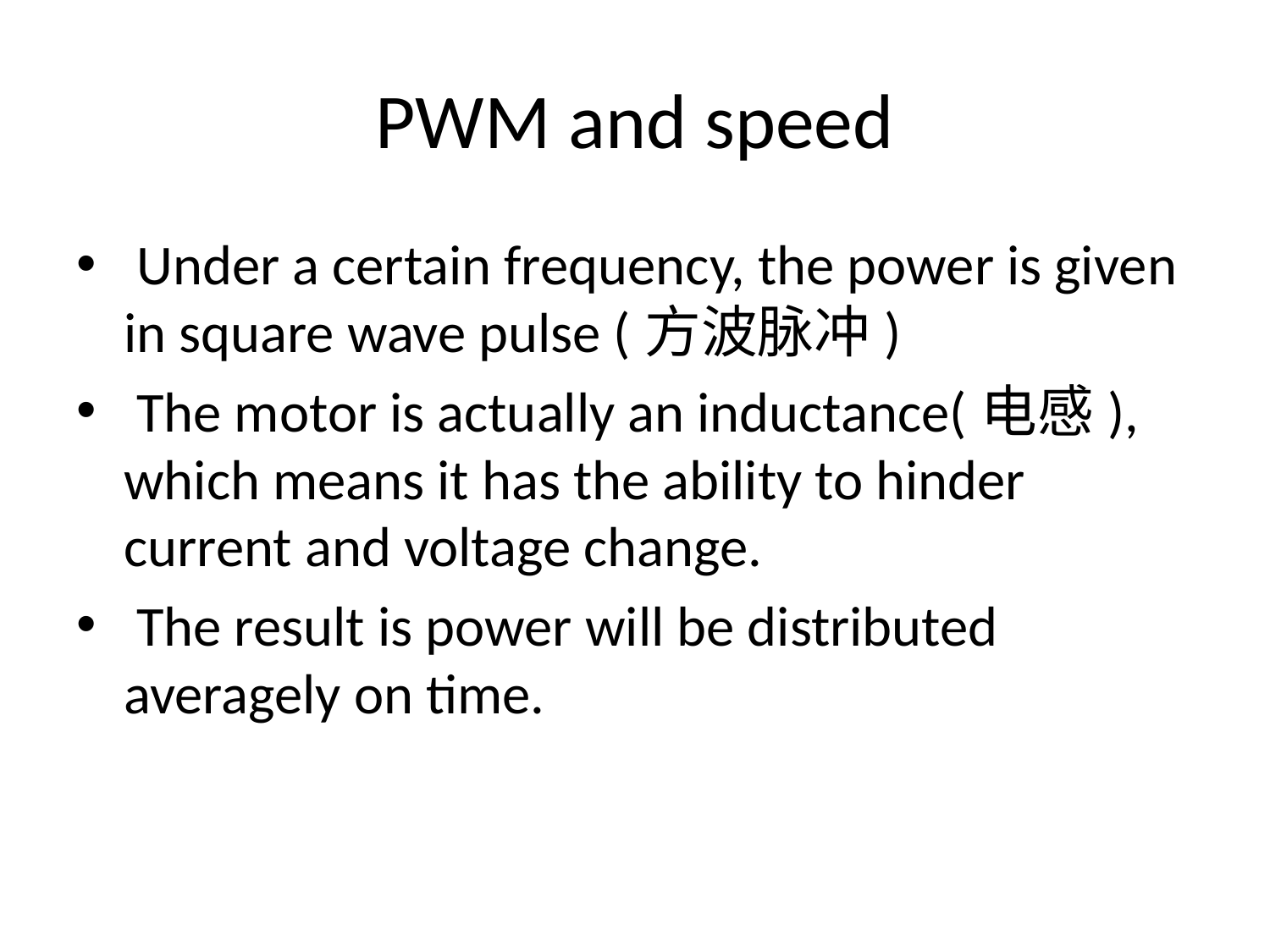

# PWM and speed
 Under a certain frequency, the power is given in square wave pulse (方波脉冲)
 The motor is actually an inductance(电感), which means it has the ability to hinder current and voltage change.
 The result is power will be distributed averagely on time.